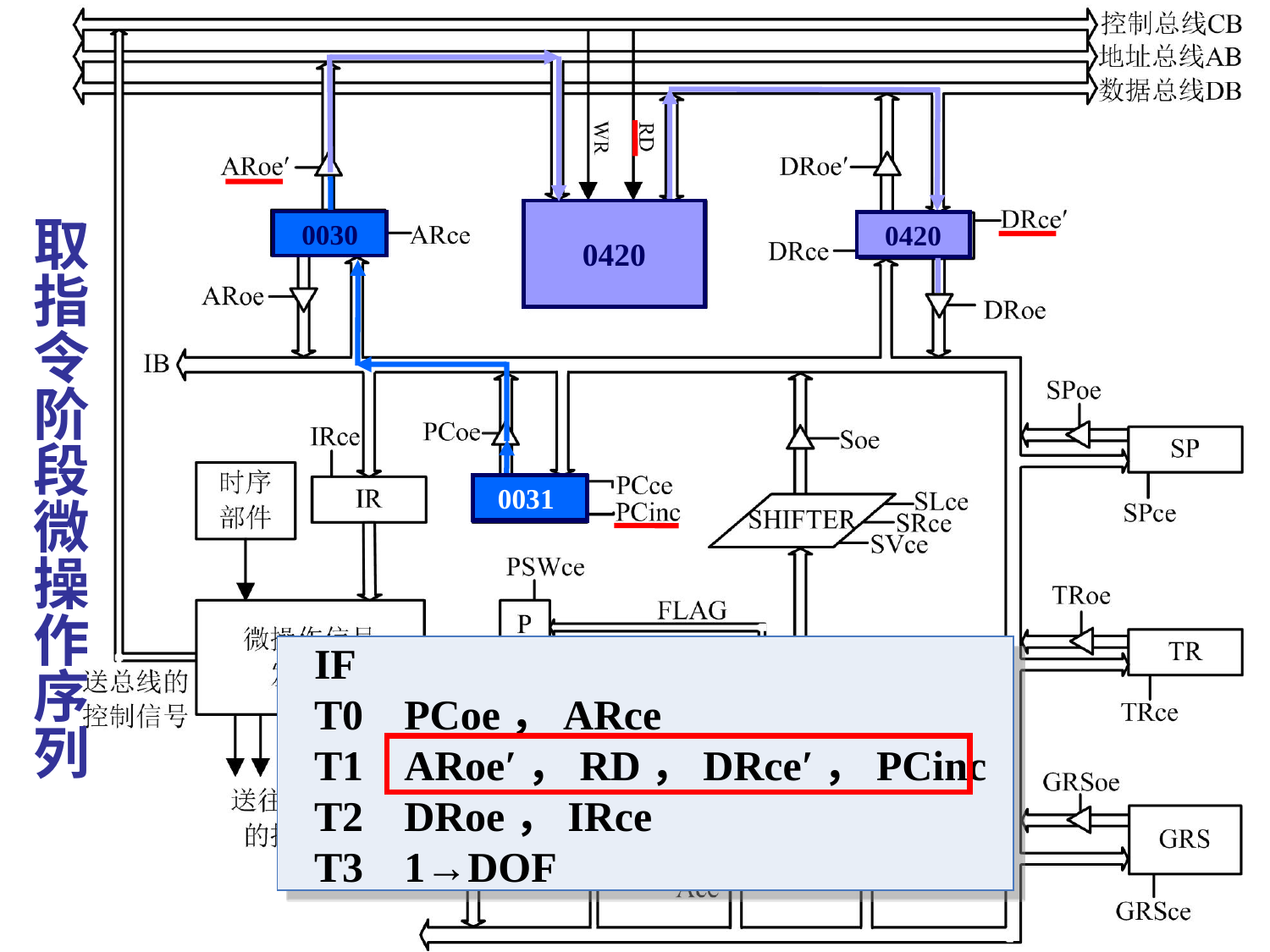

# 取指令阶段微操作序列

0420
0030
0420

0031
0030

IF
T0	PCoe，ARce
T1	ARoe′，RD，DRce′，PCinc
T2	DRoe，IRce
T3	1→DOF

42